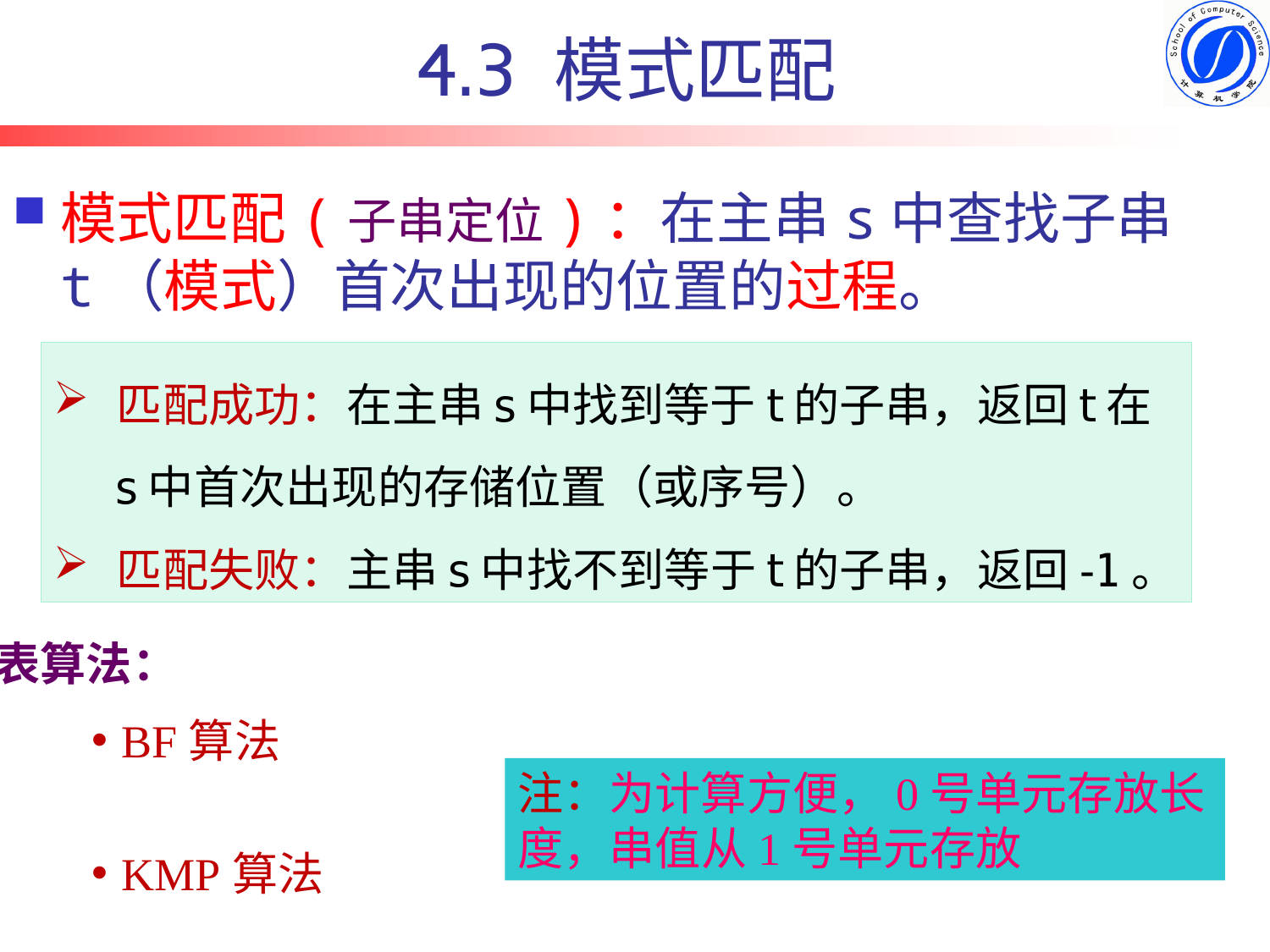

# 4.3 模式匹配
模式匹配(子串定位)：在主串s中查找子串t（模式）首次出现的位置的过程。

匹配成功：在主串s中找到等于t的子串，返回t在s中首次出现的存储位置（或序号）。
匹配失败：主串s中找不到等于t的子串，返回-1。
代表算法：
BF算法
KMP算法
注：为计算方便，0号单元存放长度，串值从1号单元存放